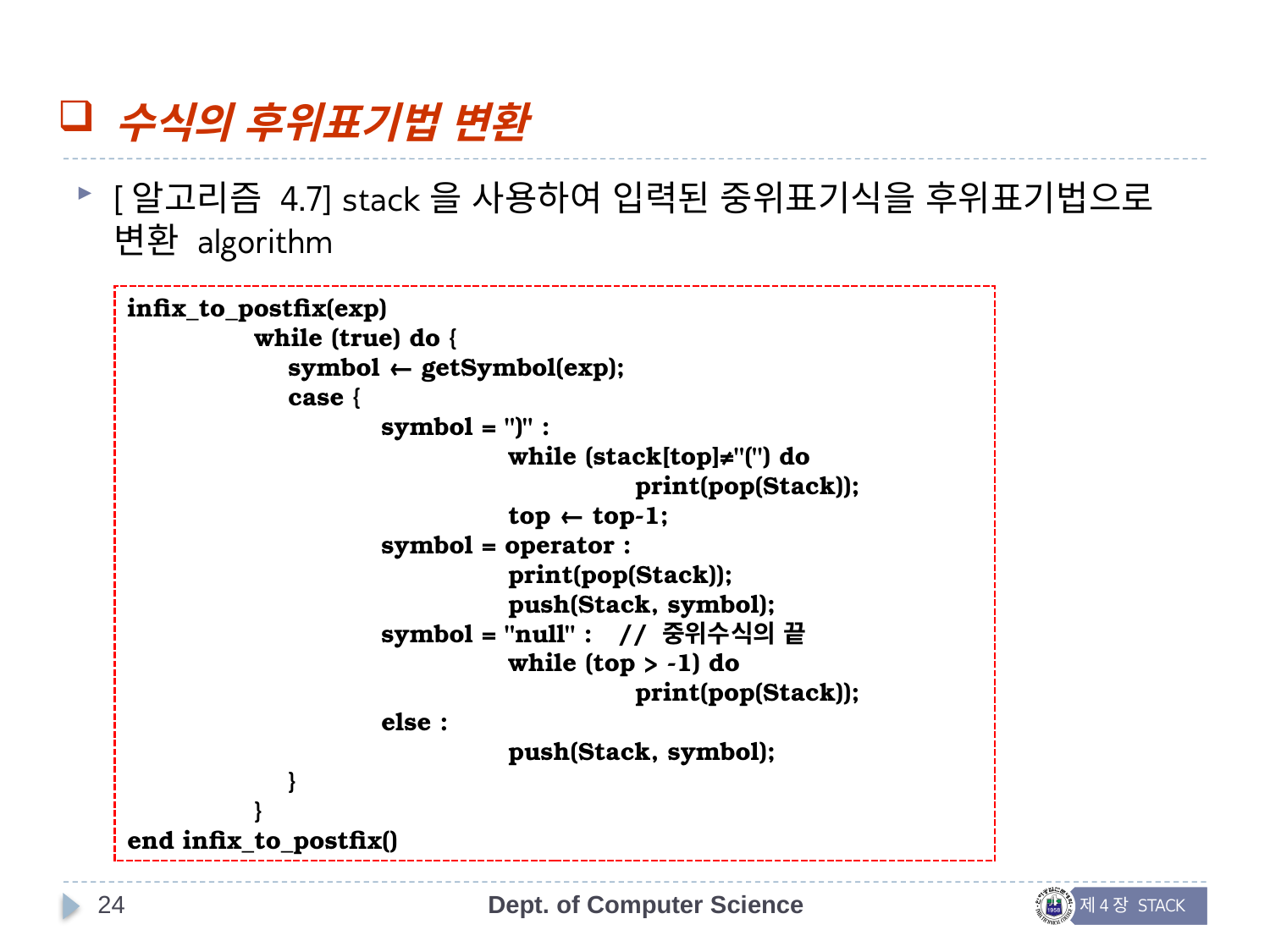

수식의 후위표기법 변환
[알고리즘 4.7] stack을 사용하여 입력된 중위표기식을 후위표기법으로 변환 algorithm

infix_to_postfix(exp)
	while (true) do {
	    symbol ← getSymbol(exp);
	    case {
		symbol = ")" :
			while (stack[top]≠"(") do
				print(pop(Stack));
			top ← top-1;
		symbol = operator :
			print(pop(Stack));
			push(Stack, symbol);
		symbol = "null" :   // 중위수식의 끝
			while (top > -1) do
				print(pop(Stack));
		else :
			push(Stack, symbol);
	    }
	}
end infix_to_postfix()
24
Dept. of Computer Science